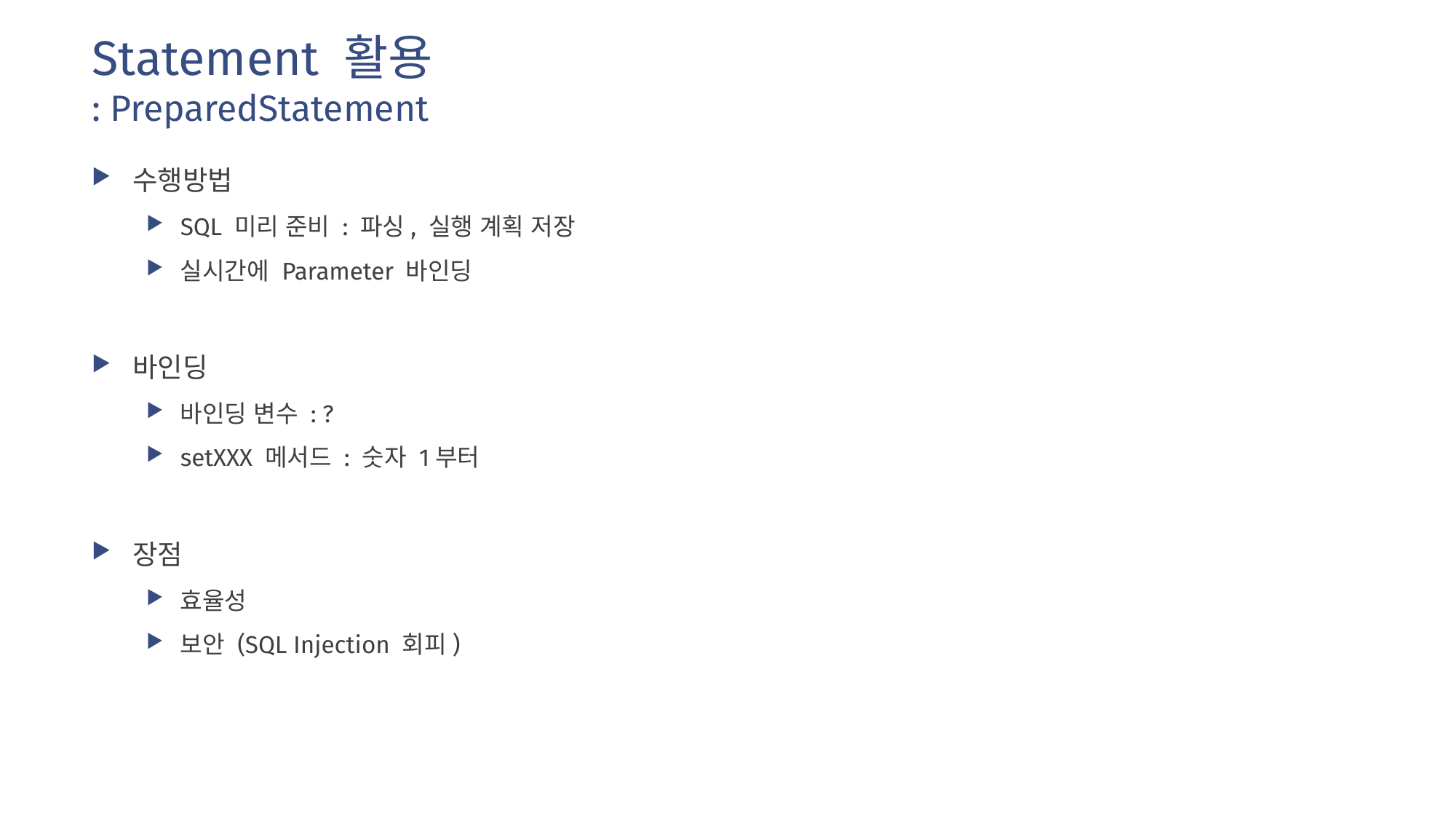

# Statement 활용 : PreparedStatement
수행방법
SQL 미리 준비 : 파싱, 실행 계획 저장
실시간에 Parameter 바인딩

바인딩
바인딩 변수 : ?
setXXX 메서드 : 숫자 1부터

장점
효율성
보안 (SQL Injection 회피)